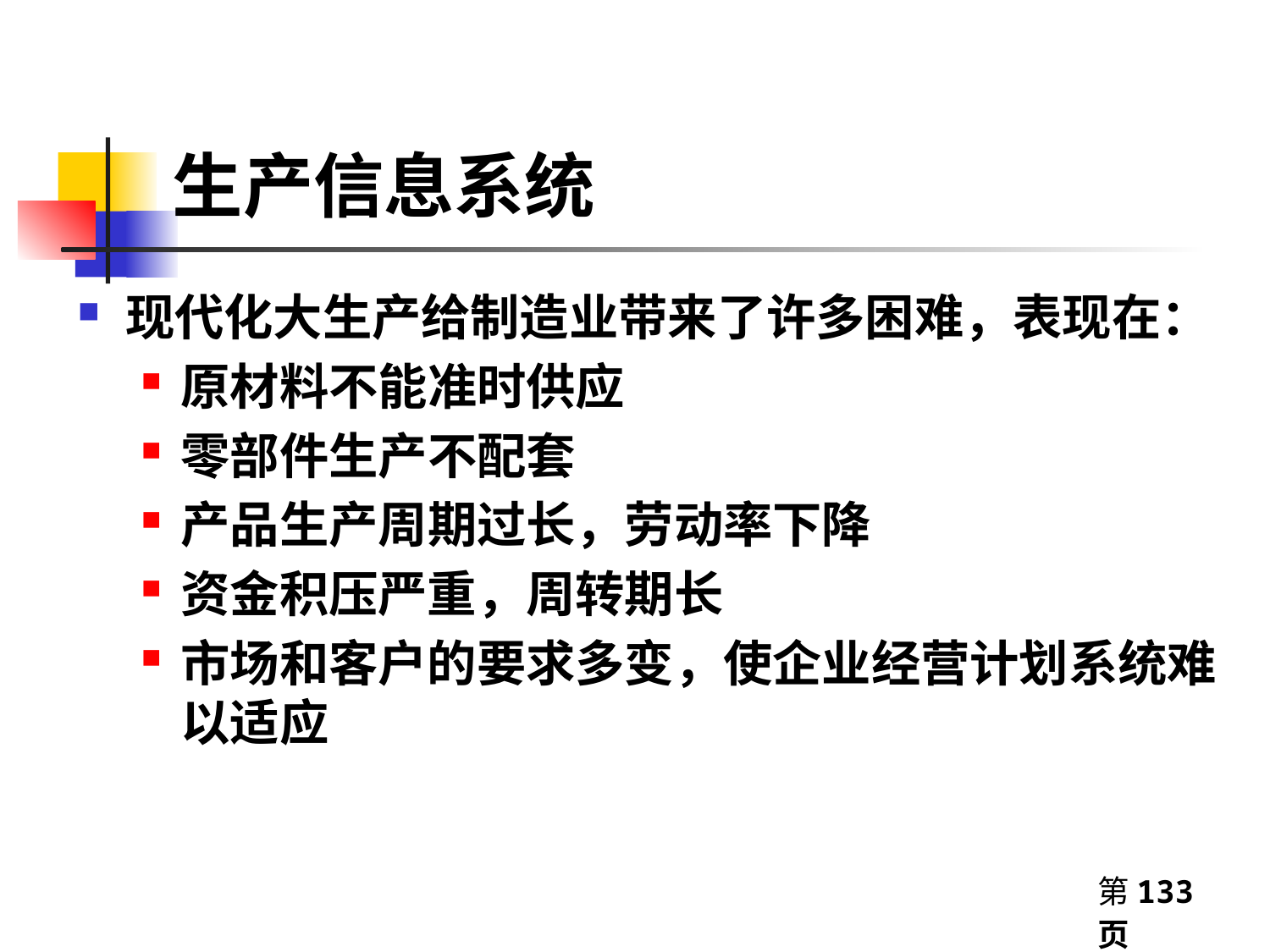

# 生产信息系统
现代化大生产给制造业带来了许多困难，表现在：
原材料不能准时供应
零部件生产不配套
产品生产周期过长，劳动率下降
资金积压严重，周转期长
市场和客户的要求多变，使企业经营计划系统难以适应